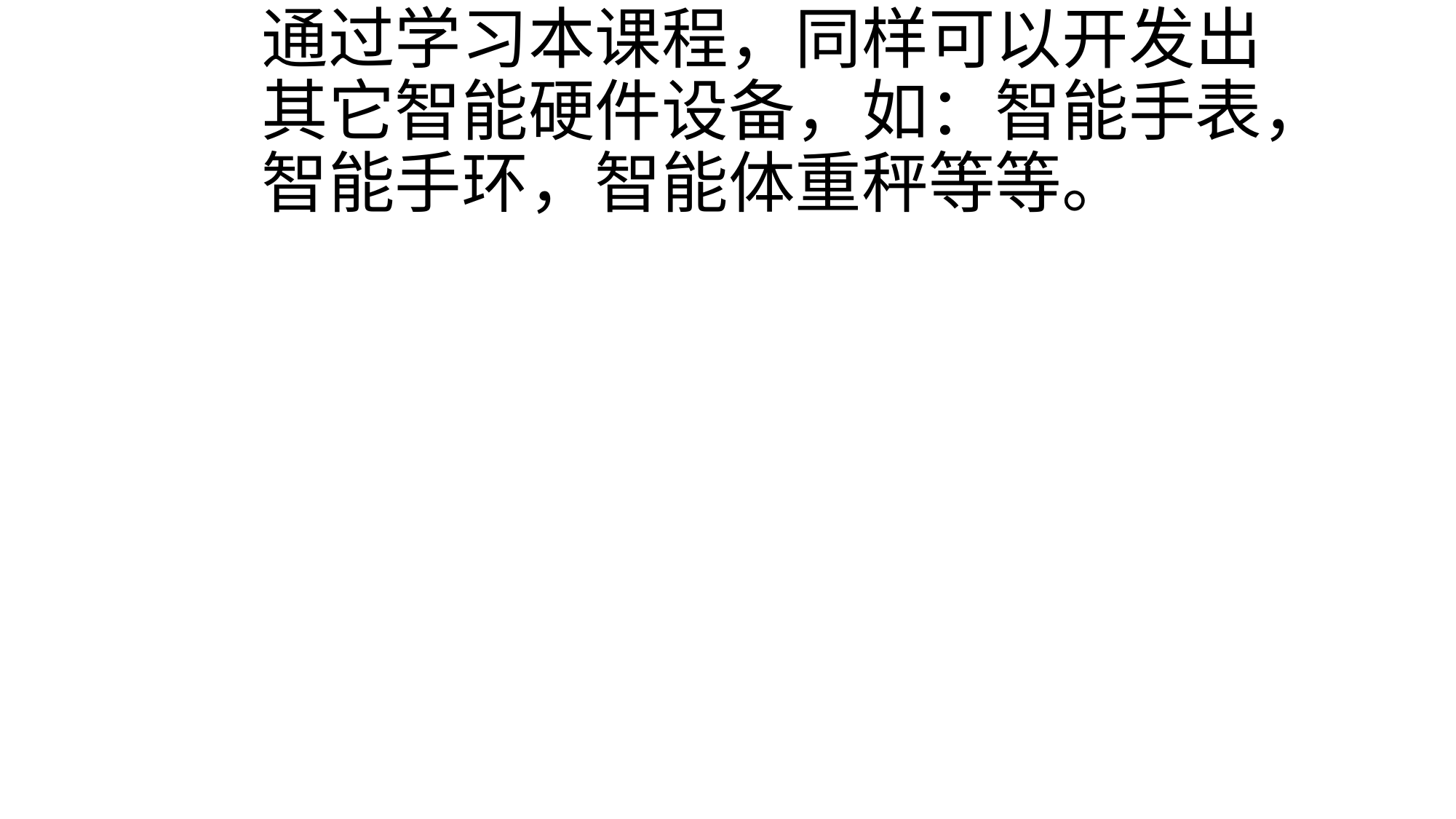

# 通过学习本课程，同样可以开发出其它智能硬件设备，如：智能手表，智能手环，智能体重秤等等。